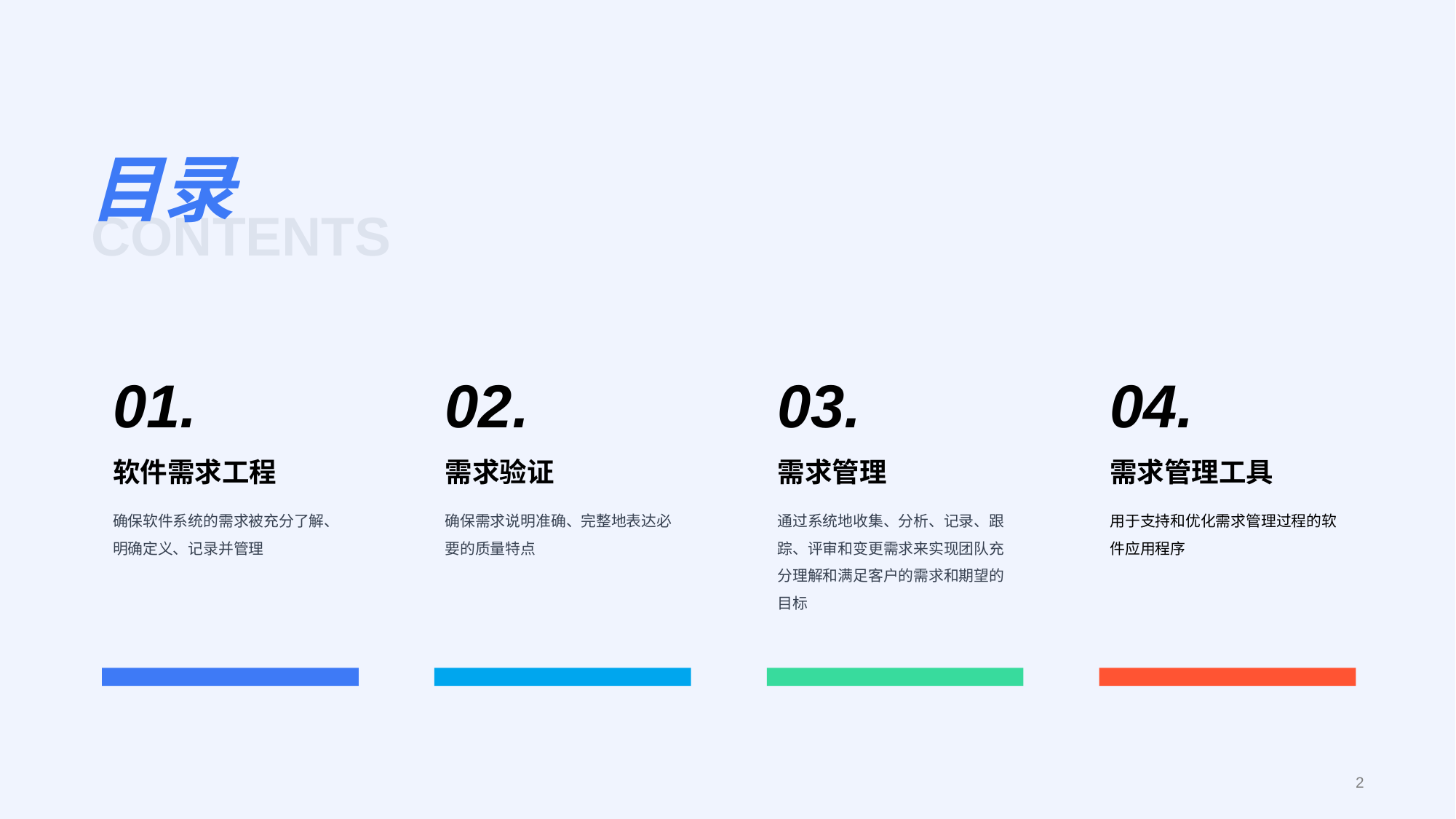

目录
CONTENTS
01.
02.
03.
04.
软件需求工程
需求验证
需求管理
需求管理工具
确保软件系统的需求被充分了解、明确定义、记录并管理
确保需求说明准确、完整地表达必要的质量特点
通过系统地收集、分析、记录、跟踪、评审和变更需求来实现团队充分理解和满足客户的需求和期望的目标
用于支持和优化需求管理过程的软件应用程序

2